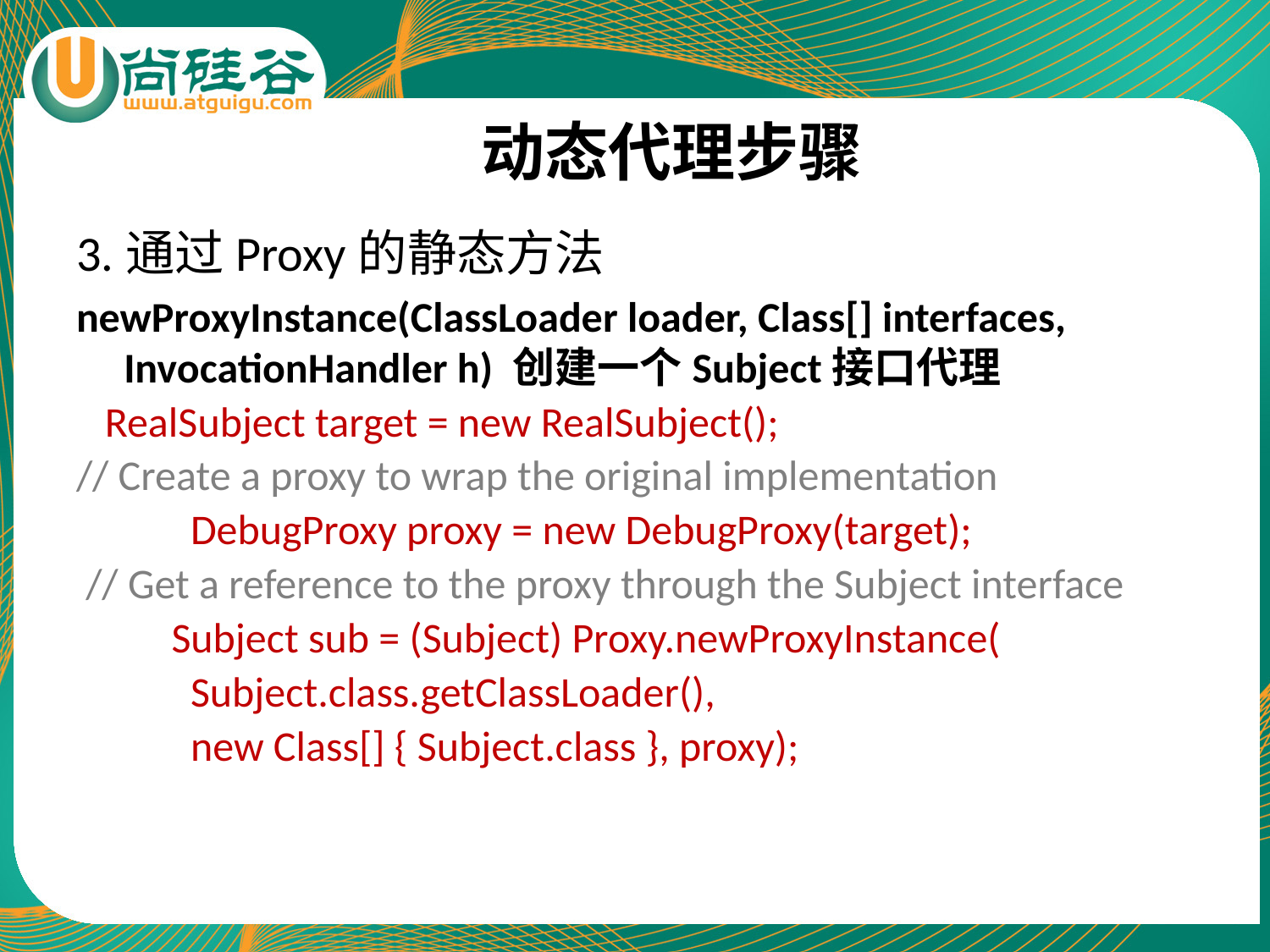

# 动态代理步骤
3.通过Proxy的静态方法
newProxyInstance(ClassLoader loader, Class[] interfaces, InvocationHandler h) 创建一个Subject接口代理
   RealSubject target = new RealSubject();
// Create a proxy to wrap the original implementation
            DebugProxy proxy = new DebugProxy(target);
 // Get a reference to the proxy through the Subject interface
          Subject sub = (Subject) Proxy.newProxyInstance(
            Subject.class.getClassLoader(),
            new Class[] { Subject.class }, proxy);